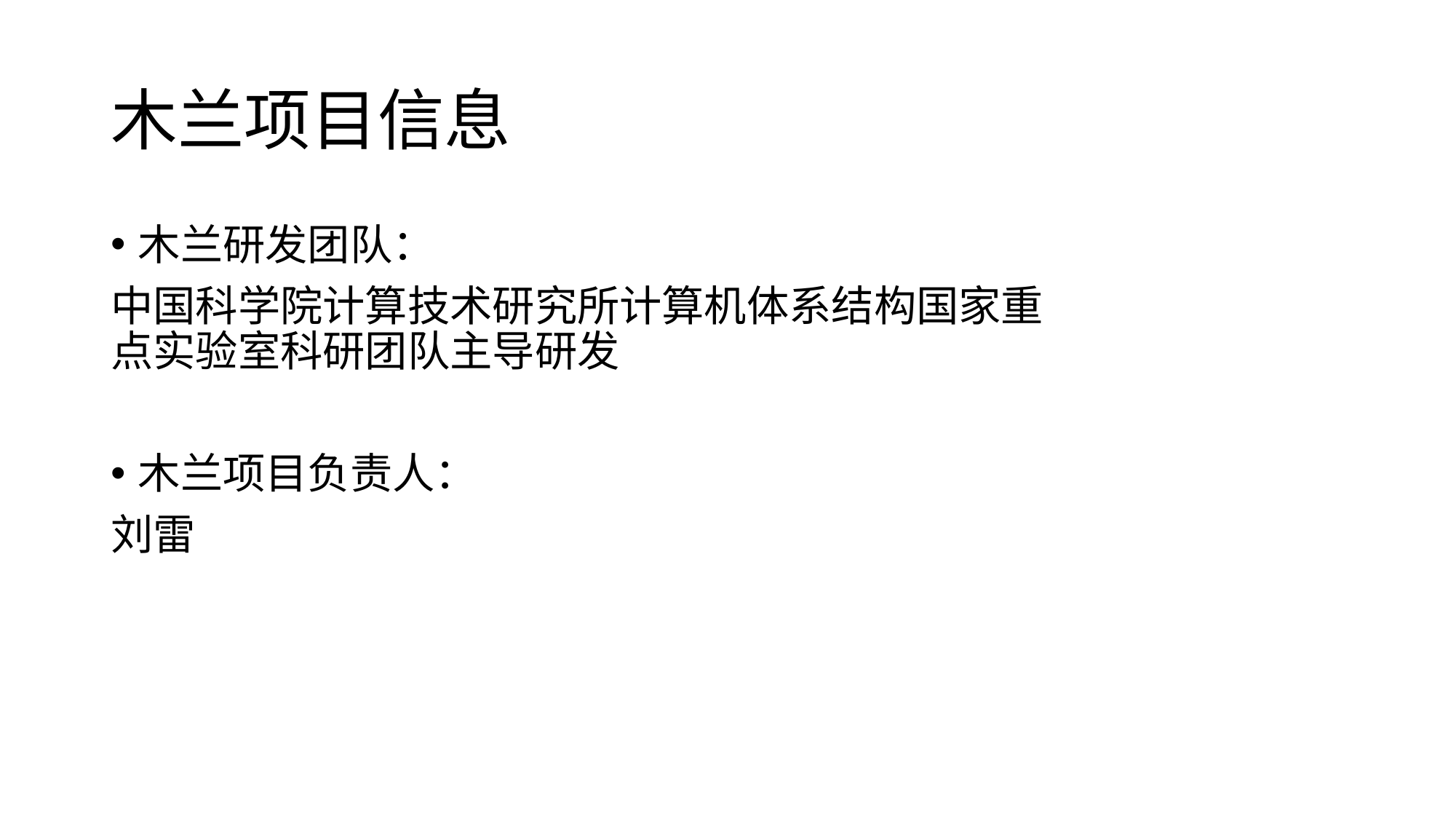

# 木兰项目信息
木兰研发团队：
中国科学院计算技术研究所计算机体系结构国家重点实验室科研团队主导研发

木兰项目负责人：
刘雷